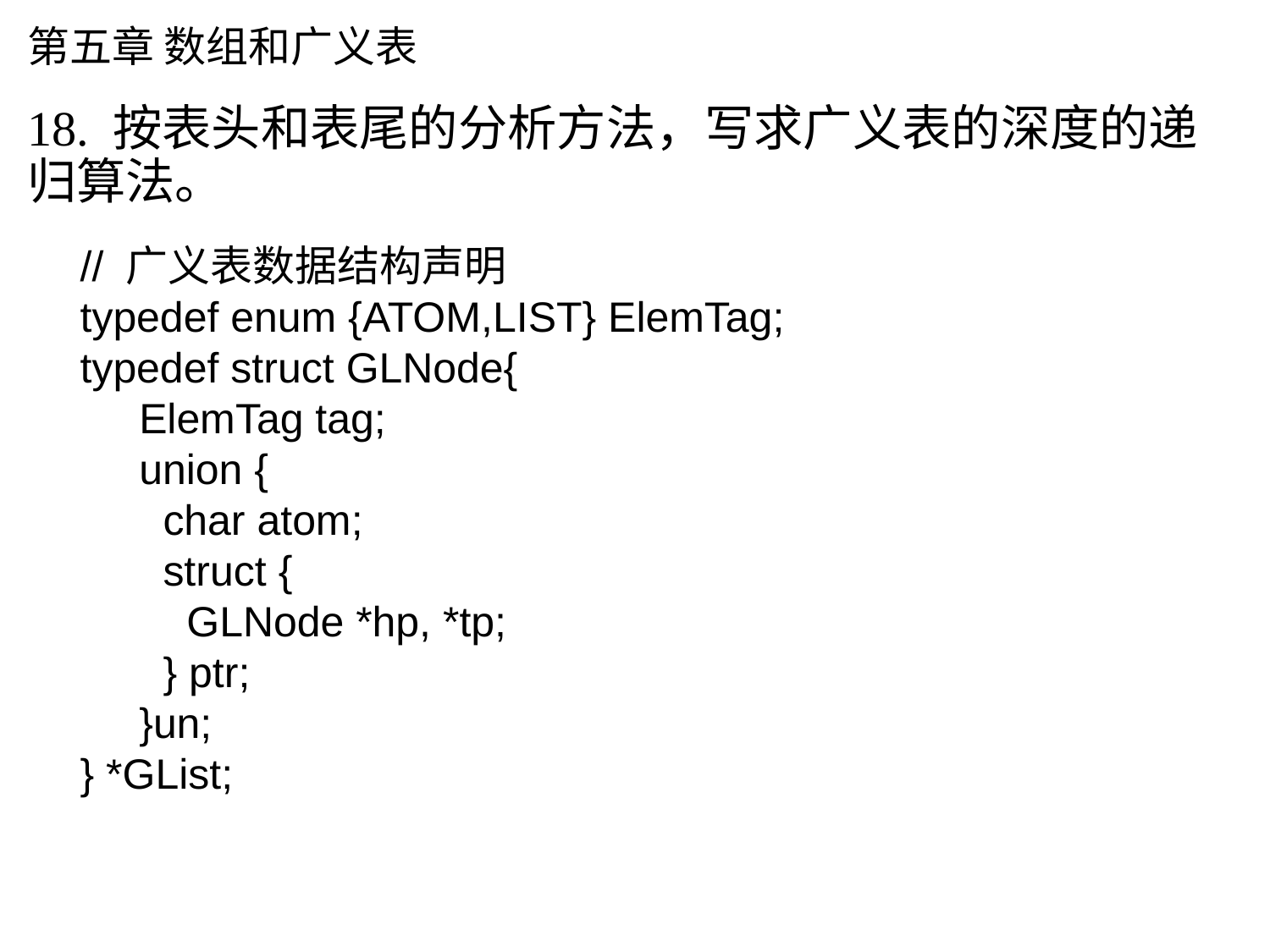

# 第五章 数组和广义表
18. 按表头和表尾的分析方法，写求广义表的深度的递归算法。
// 广义表数据结构声明
typedef enum {ATOM,LIST} ElemTag;
typedef struct GLNode{
     ElemTag tag;
     union {
       char atom;
       struct {
         GLNode *hp, *tp;
       } ptr;
     }un;
} *GList;